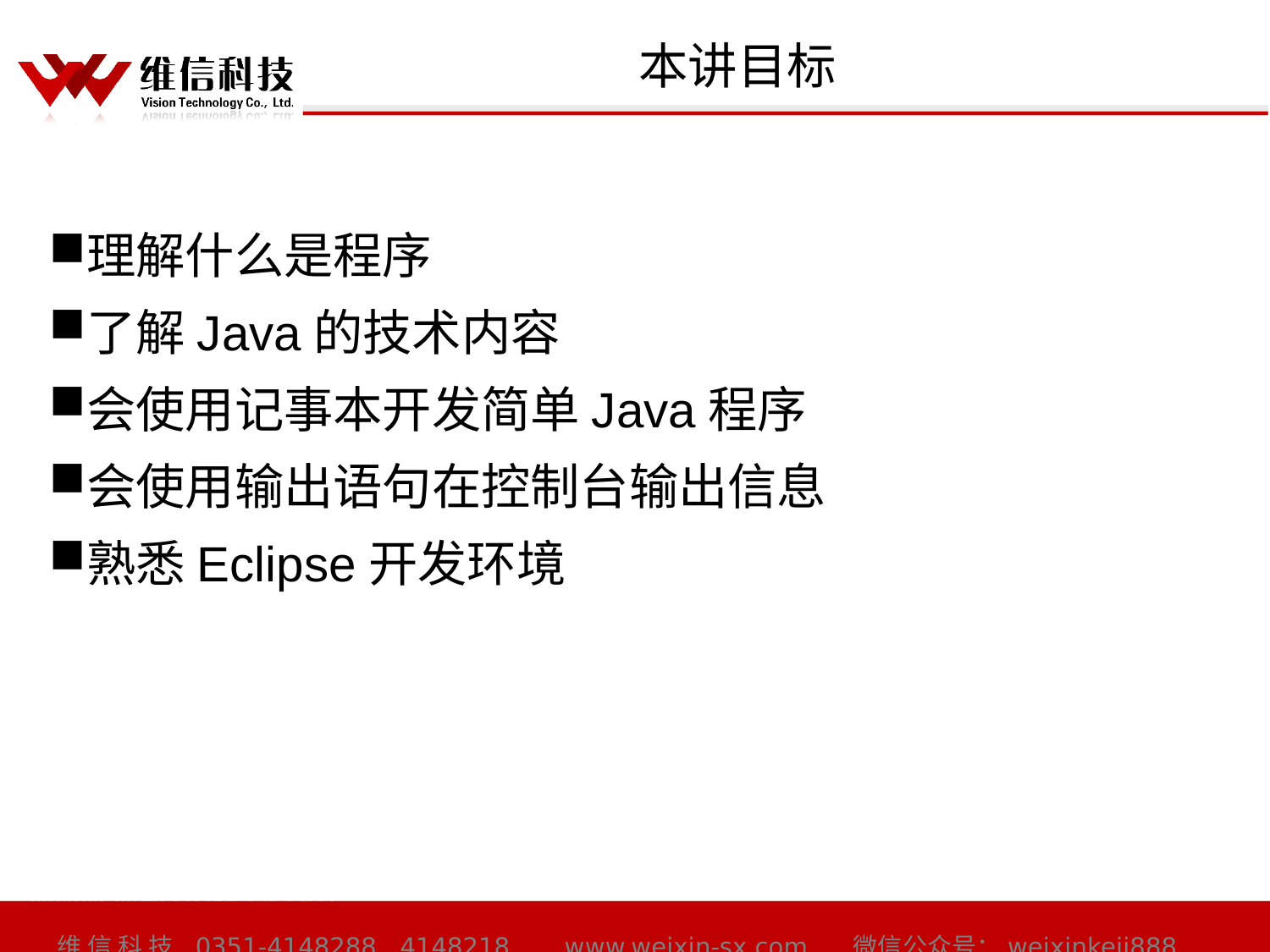

# 本讲目标
理解什么是程序
了解Java的技术内容
会使用记事本开发简单Java程序
会使用输出语句在控制台输出信息
熟悉Eclipse开发环境